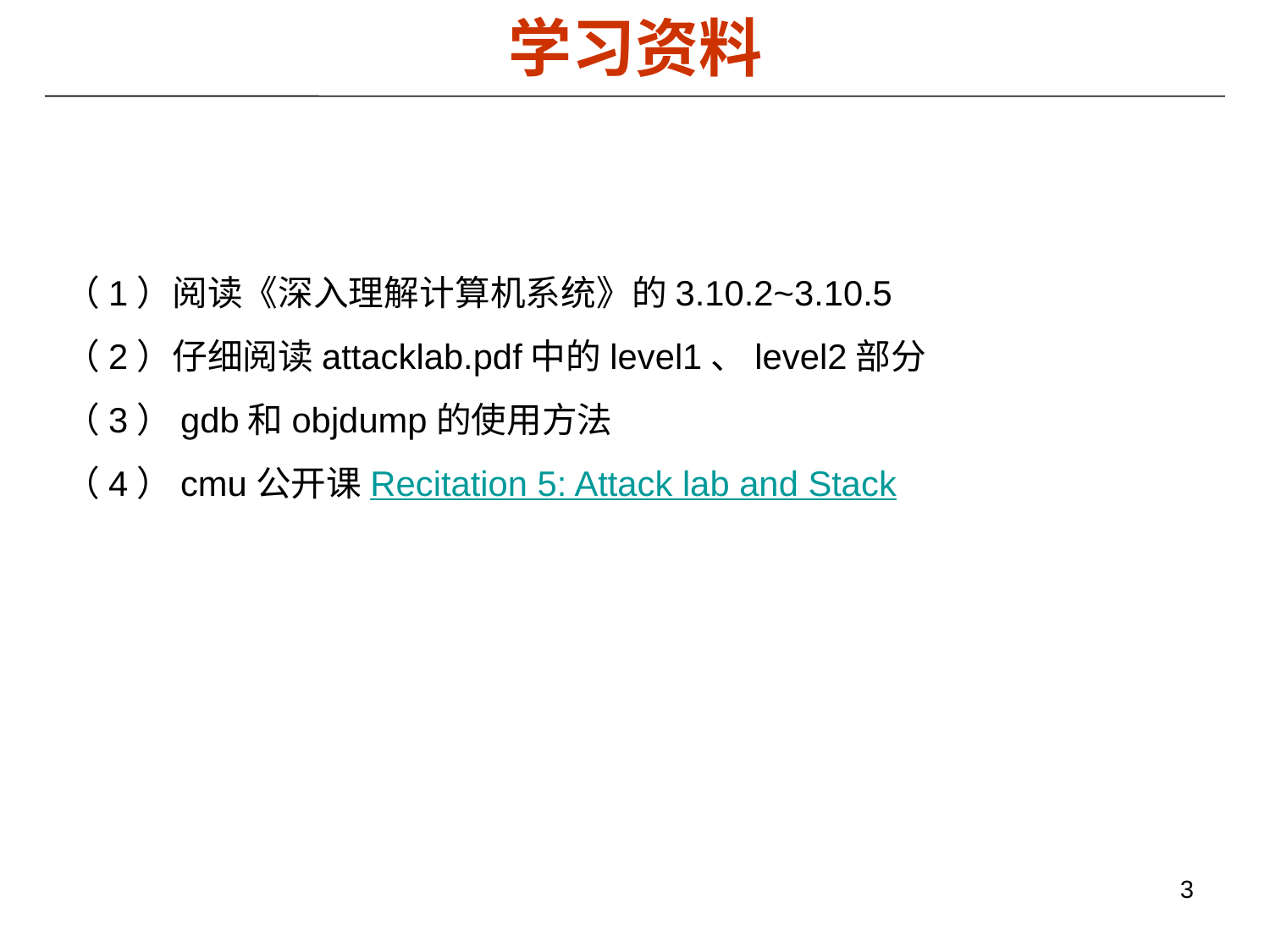

# 学习资料
（1）阅读《深入理解计算机系统》的3.10.2~3.10.5
（2）仔细阅读attacklab.pdf中的level1、level2部分
（3）gdb和objdump的使用方法
（4）cmu公开课Recitation 5: Attack lab and Stack
3